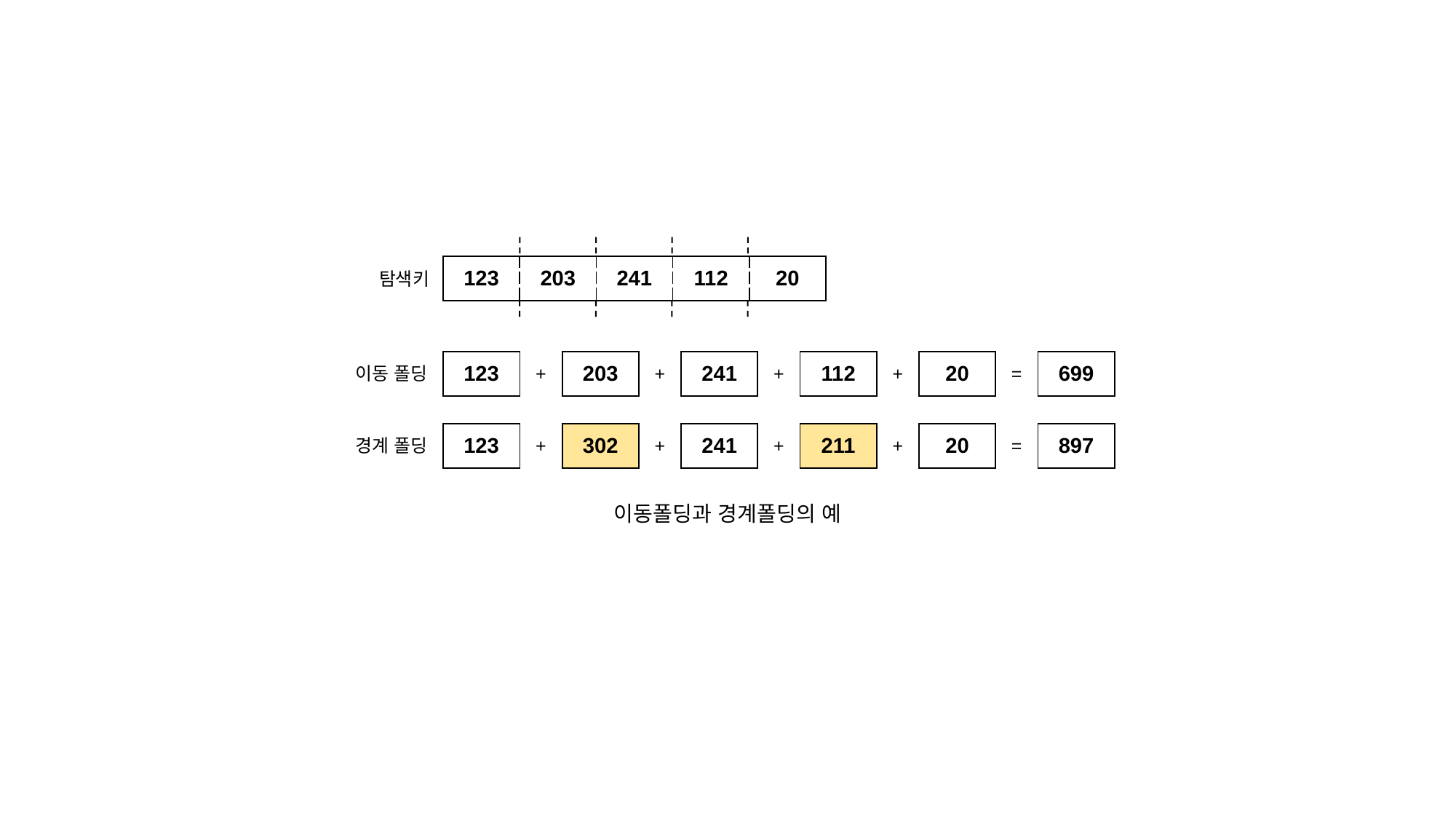

| 123 | 203 | 241 | 112 | 20 |
| --- | --- | --- | --- | --- |
탐색키
| 123 |
| --- |
| 203 |
| --- |
| 241 |
| --- |
| 112 |
| --- |
| 20 |
| --- |
| 699 |
| --- |
이동 폴딩
+
+
+
+
=
| 123 |
| --- |
| 302 |
| --- |
| 241 |
| --- |
| 211 |
| --- |
| 20 |
| --- |
| 897 |
| --- |
경계 폴딩
+
+
+
+
=
이동폴딩과 경계폴딩의 예